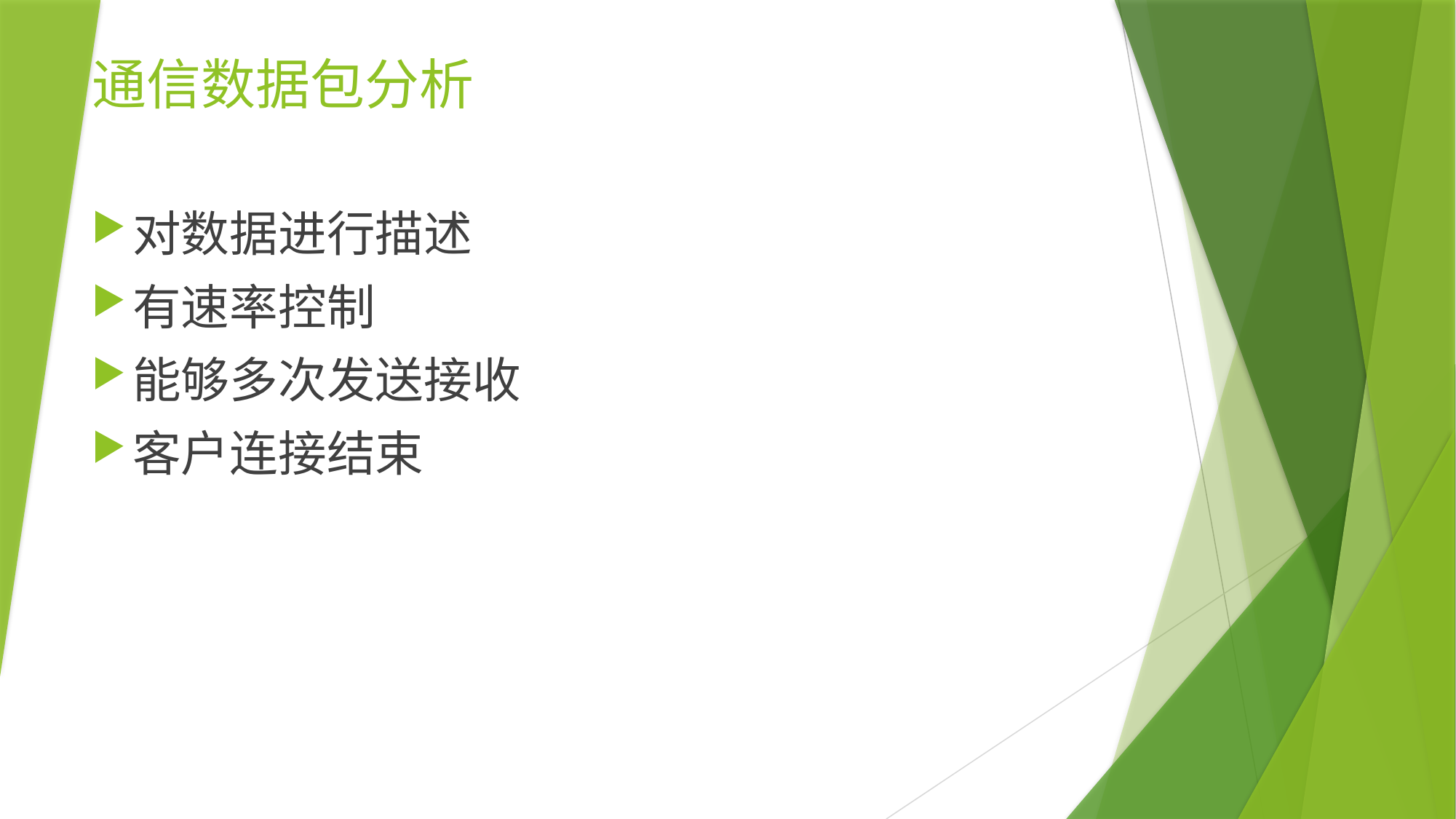

通信数据包分析
对数据进行描述
有速率控制
能够多次发送接收
客户连接结束